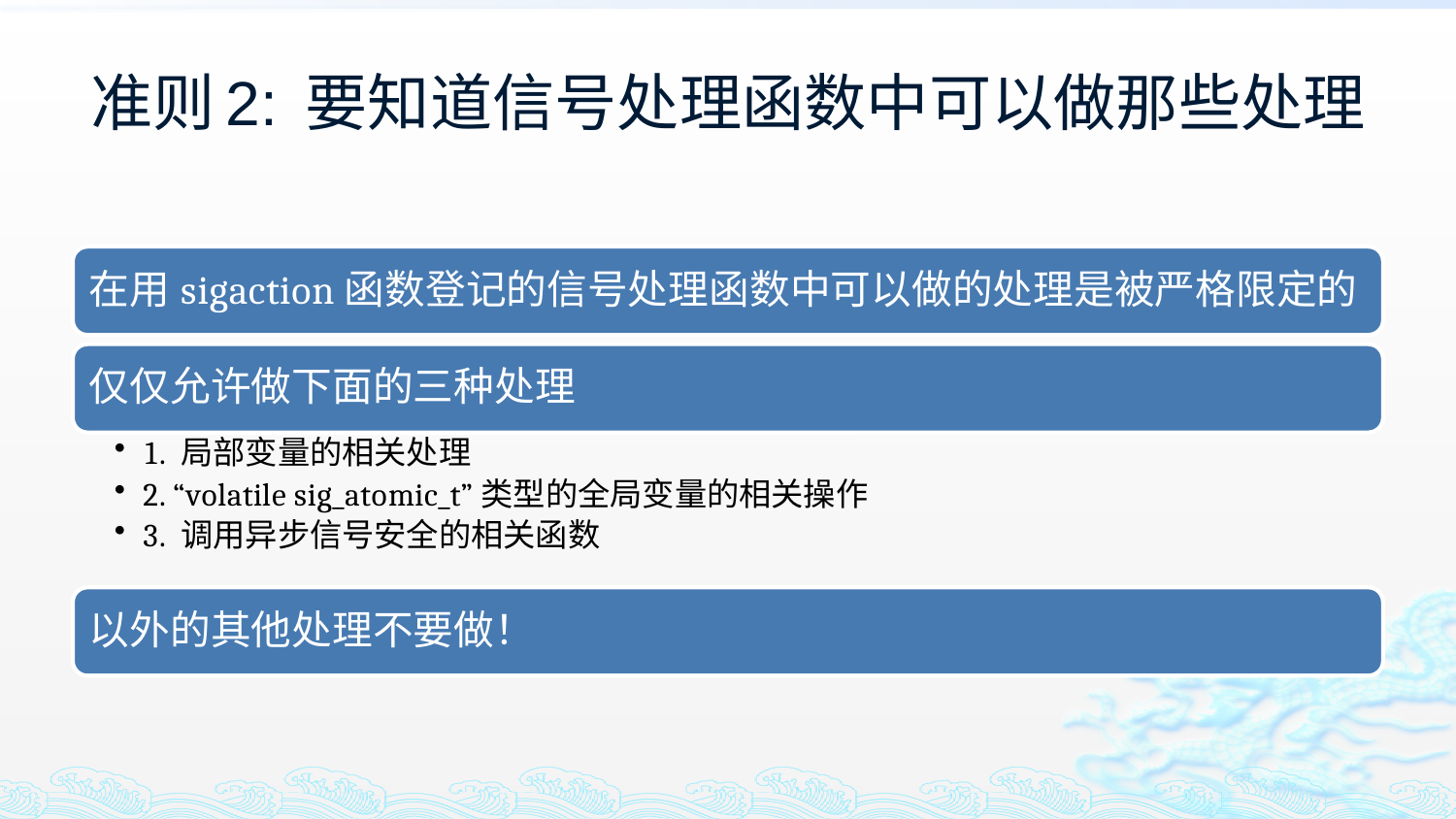

# 准则2: 要知道信号处理函数中可以做那些处理
在用sigaction函数登记的信号处理函数中可以做的处理是被严格限定的
仅仅允许做下面的三种处理
1. 局部变量的相关处理
2. “volatile sig_atomic_t”类型的全局变量的相关操作
3. 调用异步信号安全的相关函数
以外的其他处理不要做！